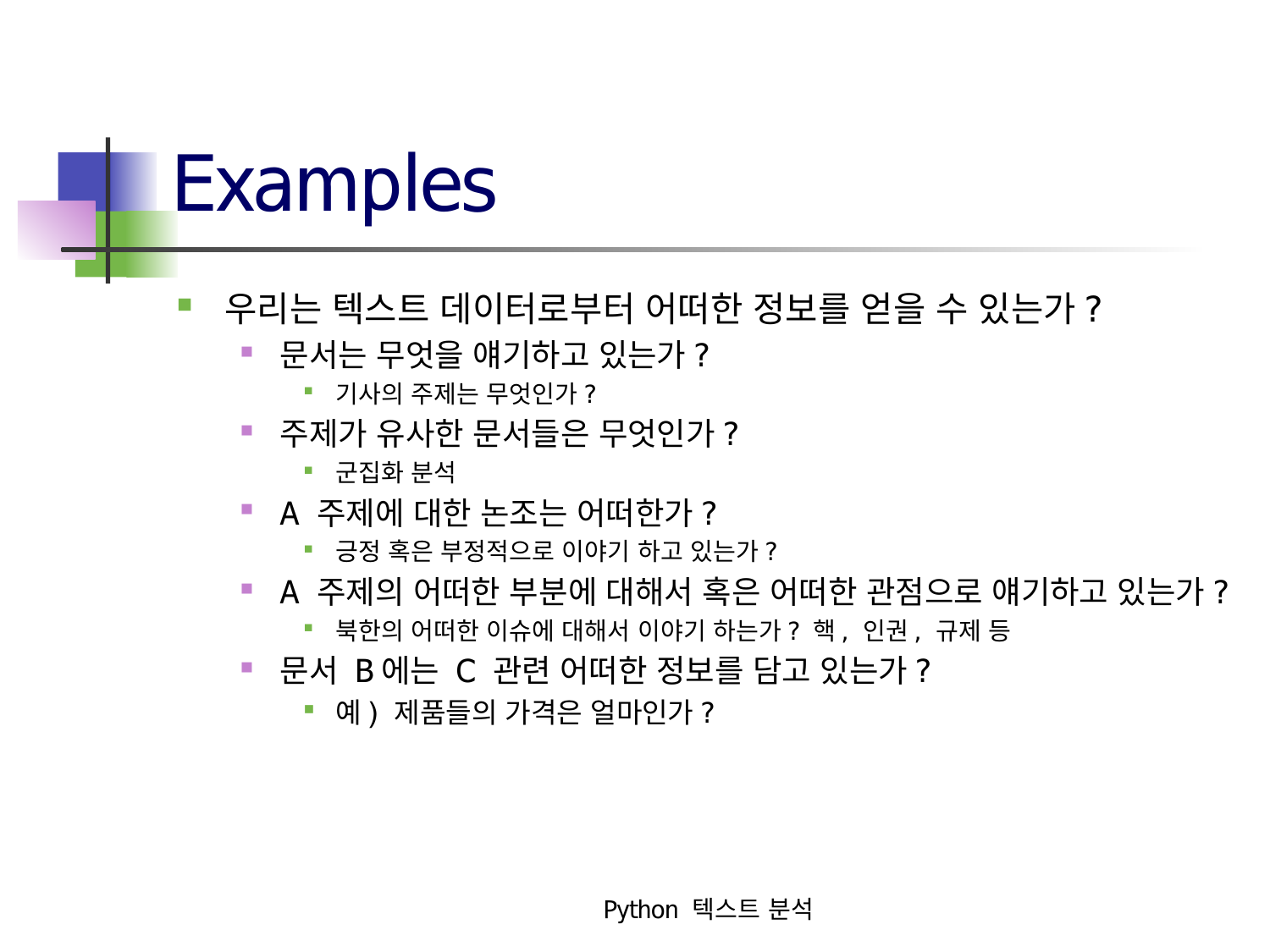

# Examples
우리는 텍스트 데이터로부터 어떠한 정보를 얻을 수 있는가?
문서는 무엇을 얘기하고 있는가?
기사의 주제는 무엇인가?
주제가 유사한 문서들은 무엇인가?
군집화 분석
A 주제에 대한 논조는 어떠한가?
긍정 혹은 부정적으로 이야기 하고 있는가?
A 주제의 어떠한 부분에 대해서 혹은 어떠한 관점으로 얘기하고 있는가?
북한의 어떠한 이슈에 대해서 이야기 하는가? 핵, 인권, 규제 등
문서 B에는 C 관련 어떠한 정보를 담고 있는가?
예) 제품들의 가격은 얼마인가?

Python 텍스트 분석